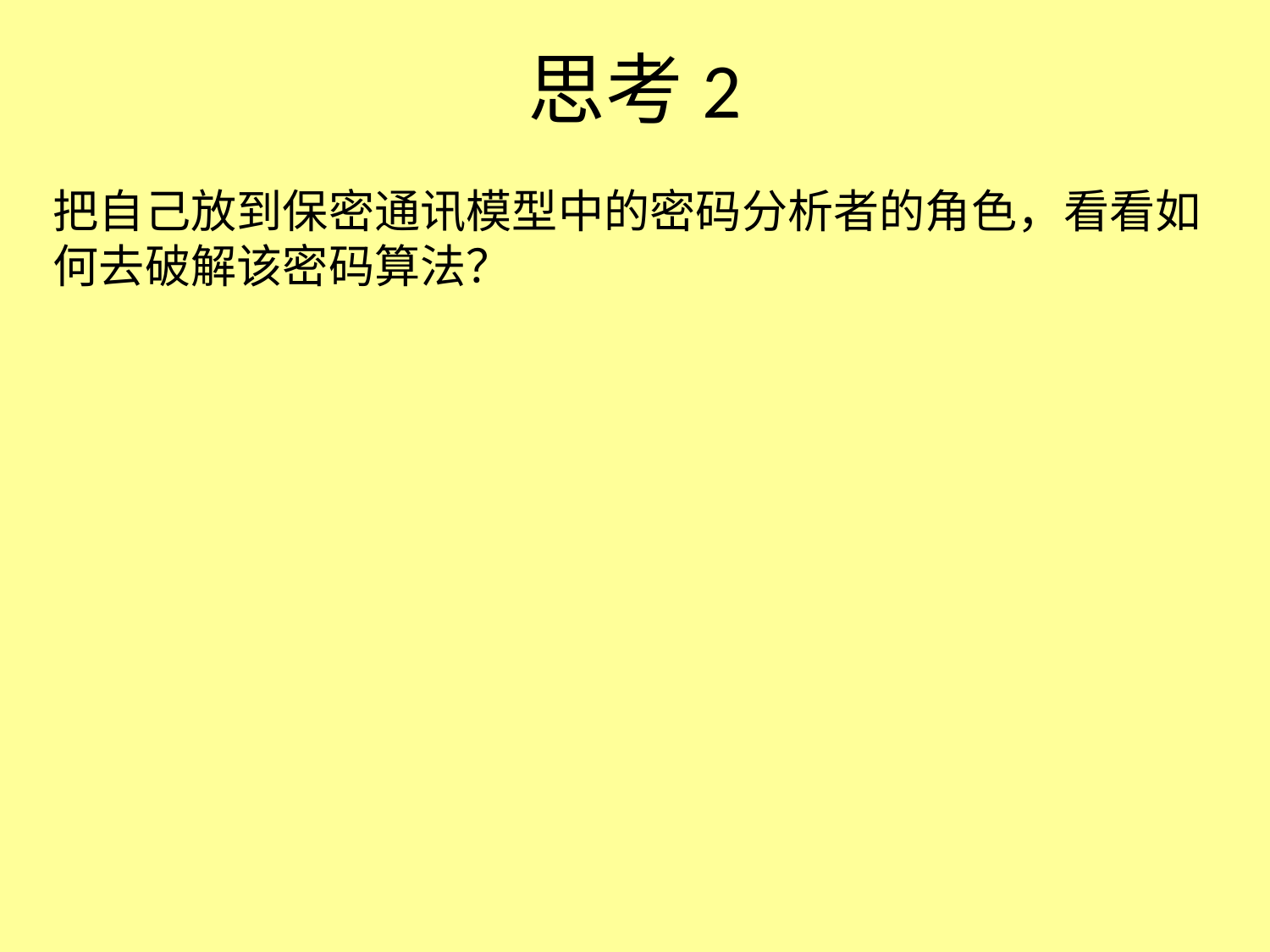

# 思考2
把自己放到保密通讯模型中的密码分析者的角色，看看如何去破解该密码算法？